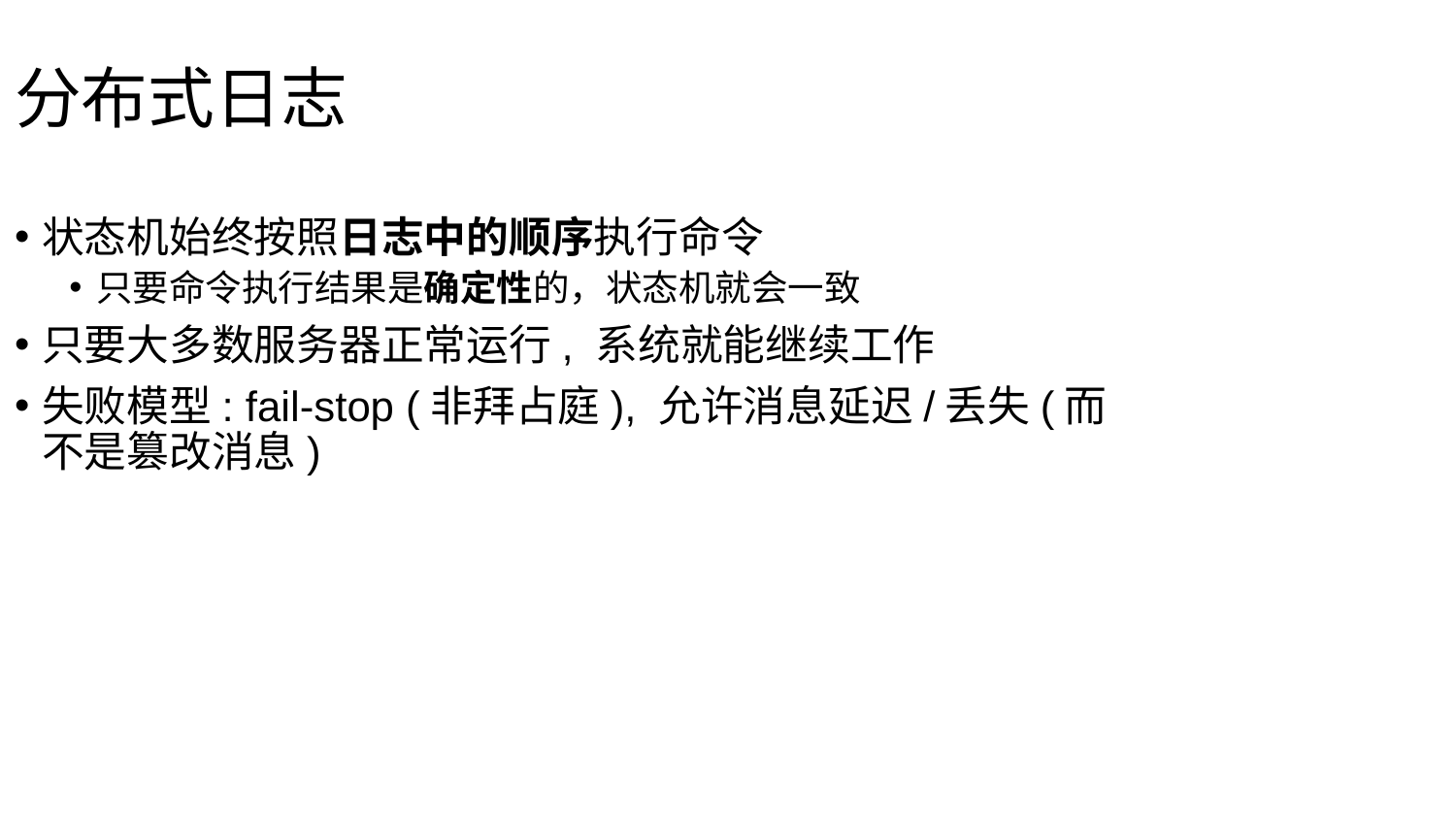

分布式日志
状态机始终按照日志中的顺序执行命令
只要命令执行结果是确定性的，状态机就会一致
只要大多数服务器正常运行, 系统就能继续工作
失败模型: fail-stop (非拜占庭), 允许消息延迟/丢失(而不是篡改消息)